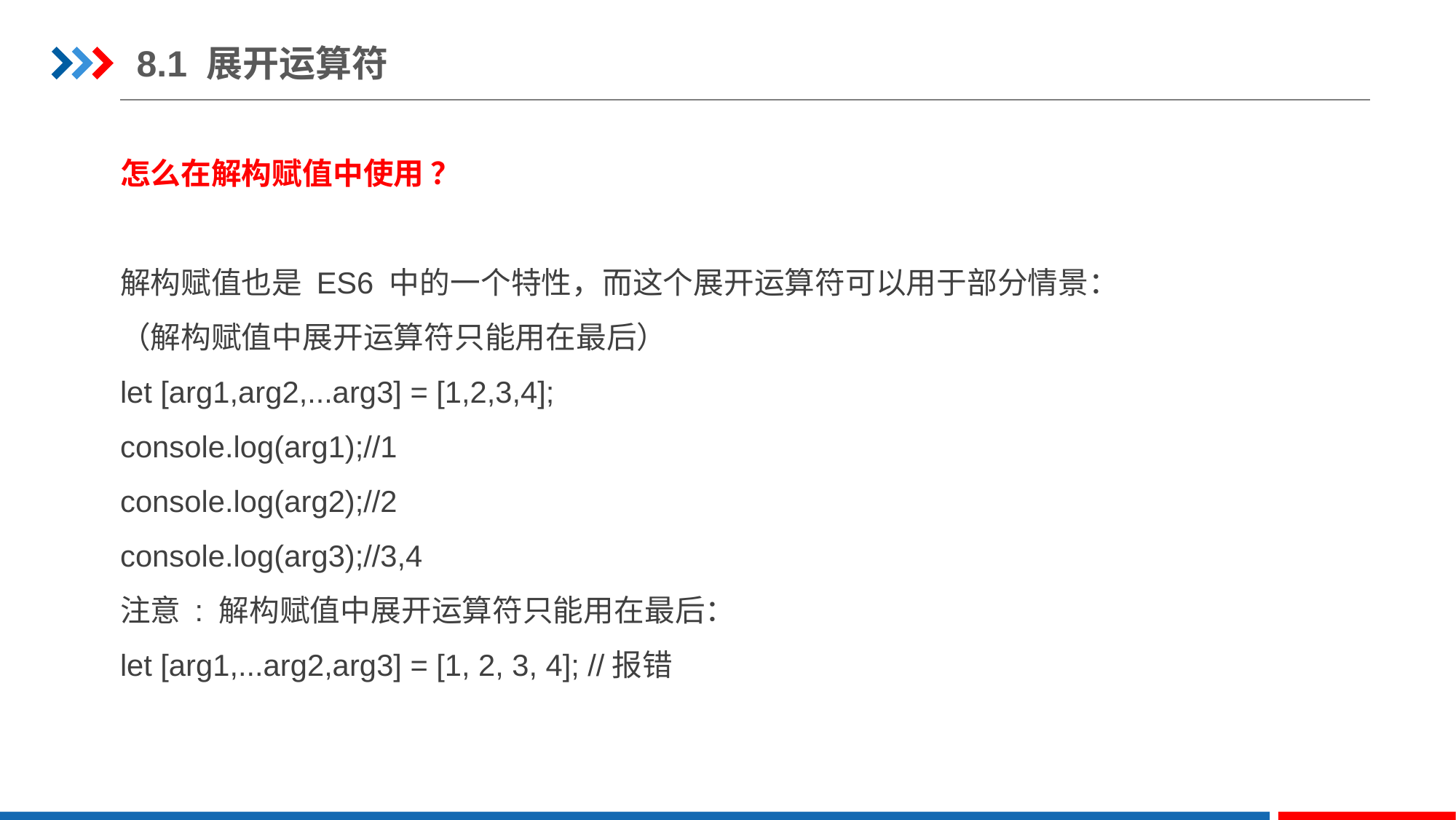

8.1 展开运算符
怎么在解构赋值中使用 ？

解构赋值也是 ES6 中的一个特性，而这个展开运算符可以用于部分情景：
（解构赋值中展开运算符只能用在最后）
let [arg1,arg2,...arg3] = [1,2,3,4];
console.log(arg1);//1
console.log(arg2);//2
console.log(arg3);//3,4
注意 : 解构赋值中展开运算符只能用在最后：
let [arg1,...arg2,arg3] = [1, 2, 3, 4]; //报错